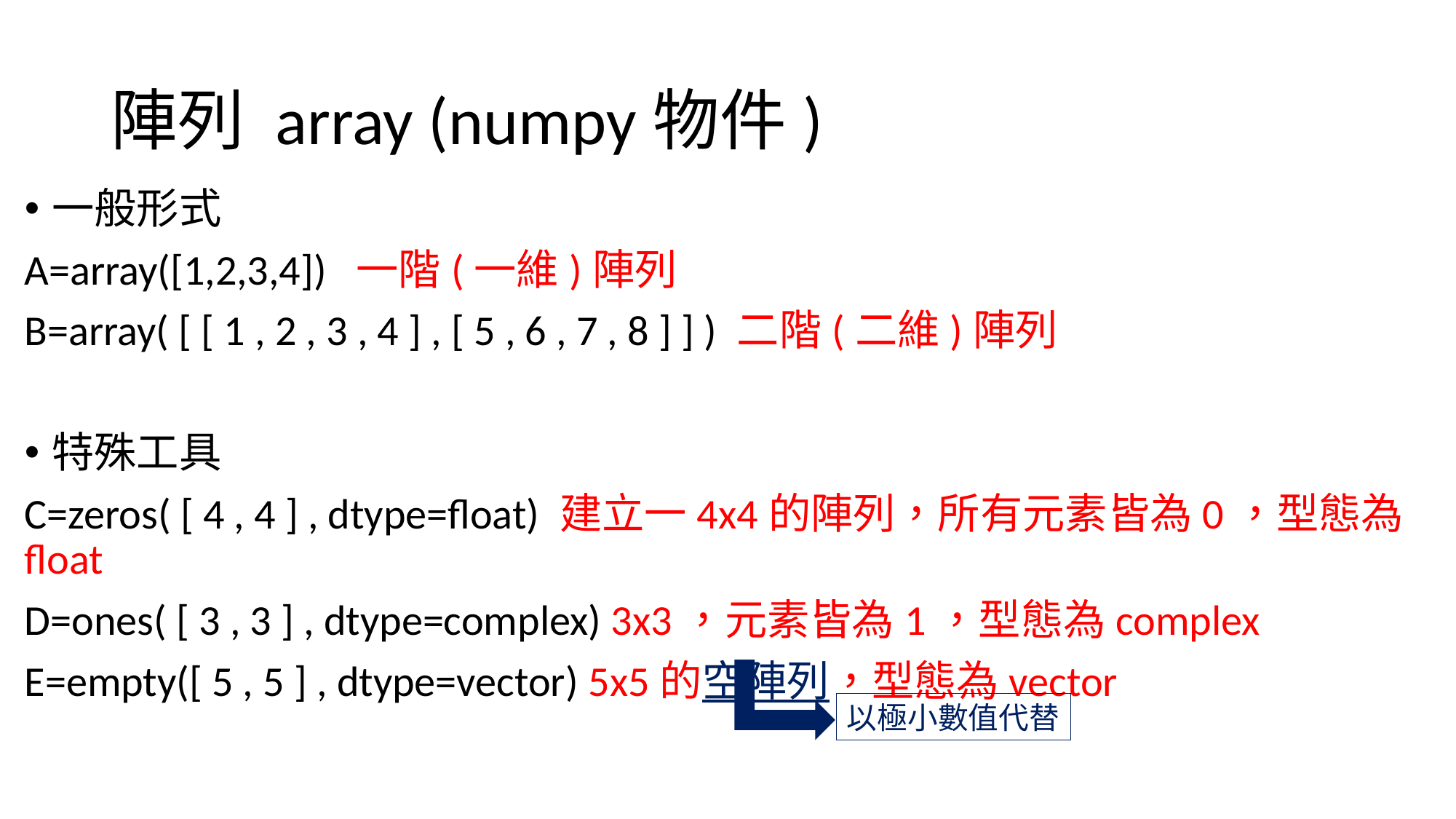

# 陣列 array (numpy物件)
一般形式
A=array([1,2,3,4])  一階(一維)陣列
B=array( [ [ 1 , 2 , 3 , 4 ] , [ 5 , 6 , 7 , 8 ] ] ) 二階(二維)陣列

特殊工具
C=zeros( [ 4 , 4 ] , dtype=float) 建立一4x4的陣列，所有元素皆為0，型態為float
D=ones( [ 3 , 3 ] , dtype=complex) 3x3，元素皆為1，型態為complex
E=empty([ 5 , 5 ] , dtype=vector) 5x5的空陣列，型態為vector

以極小數值代替